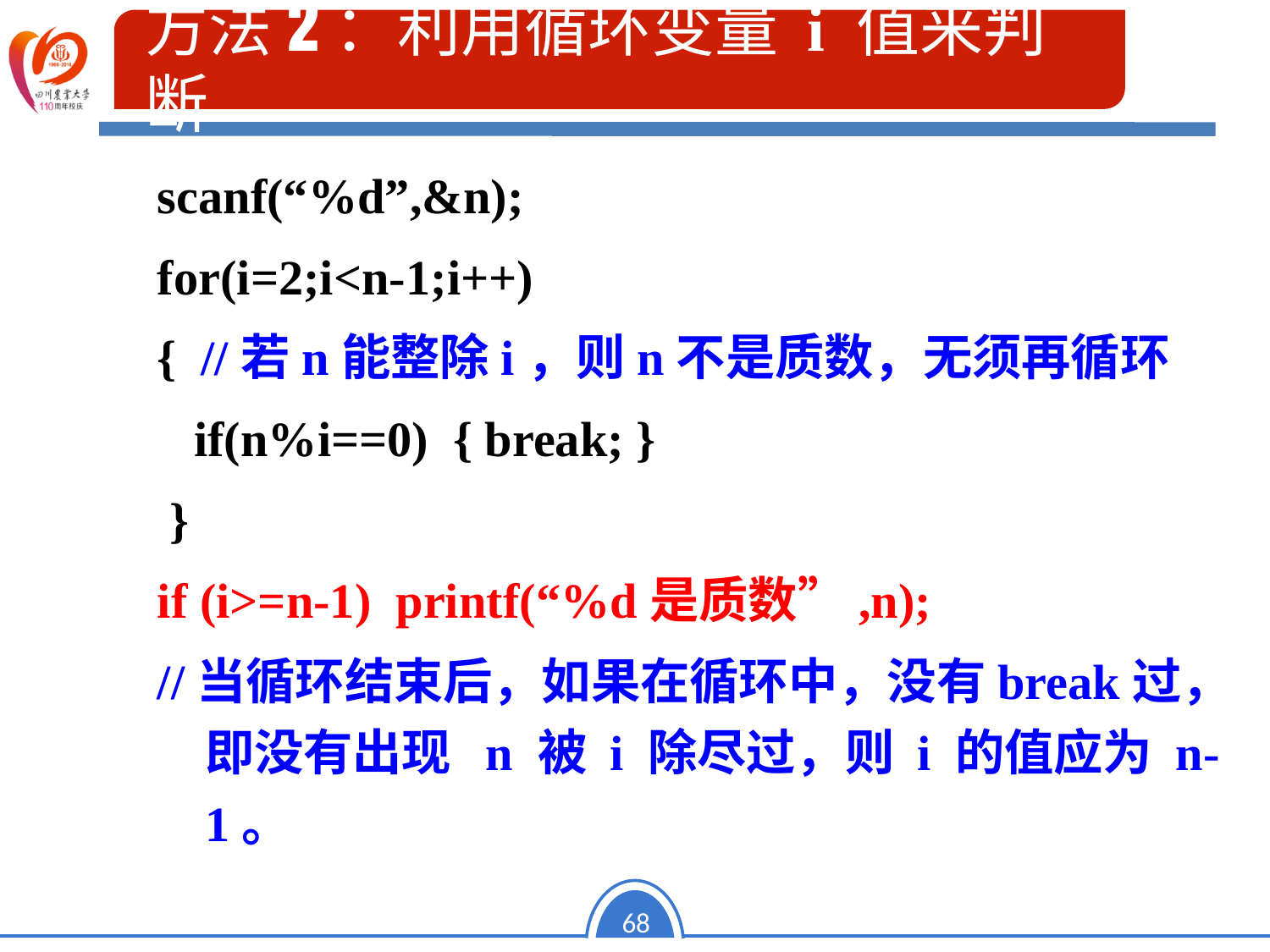

方法2：利用循环变量 i 值来判断
scanf(“%d”,&n);
for(i=2;i<n-1;i++)
{  //若n能整除i，则n不是质数，无须再循环
   if(n%i==0)  { break; }
 }
if (i>=n-1)  printf(“%d是质数”,n);
//当循环结束后，如果在循环中，没有break过，即没有出现  n 被 i 除尽过，则 i 的值应为 n-1。